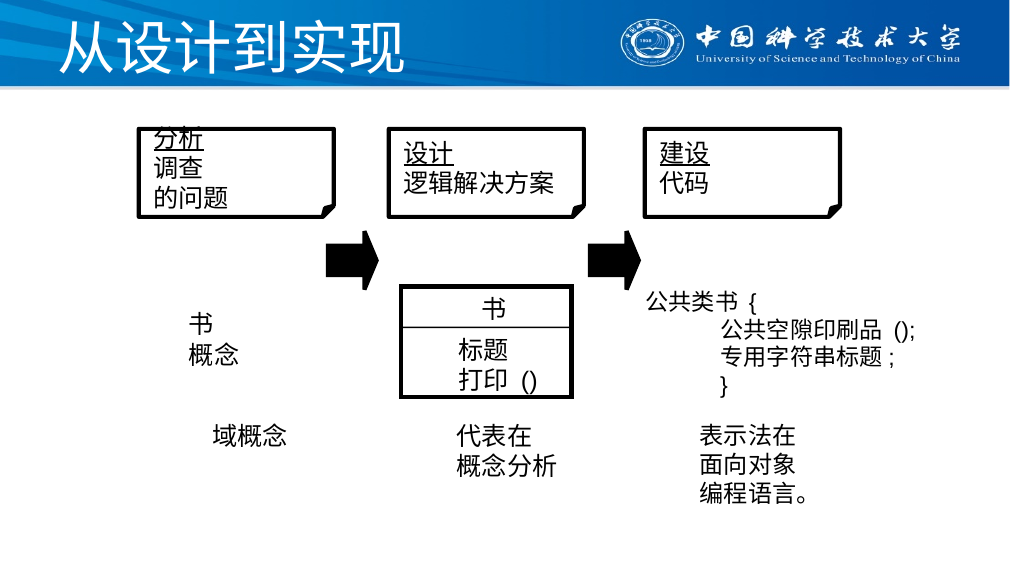

# 从设计到实现
分析
调查
的问题
设计
逻辑解决方案
建设
代码

公共类书 {
公共空隙印刷品 ();
专用字符串标题;
}

书
书
概念
标题
打印 ()

域概念
代表在
概念分析
表示法在
面向对象
编程语言。